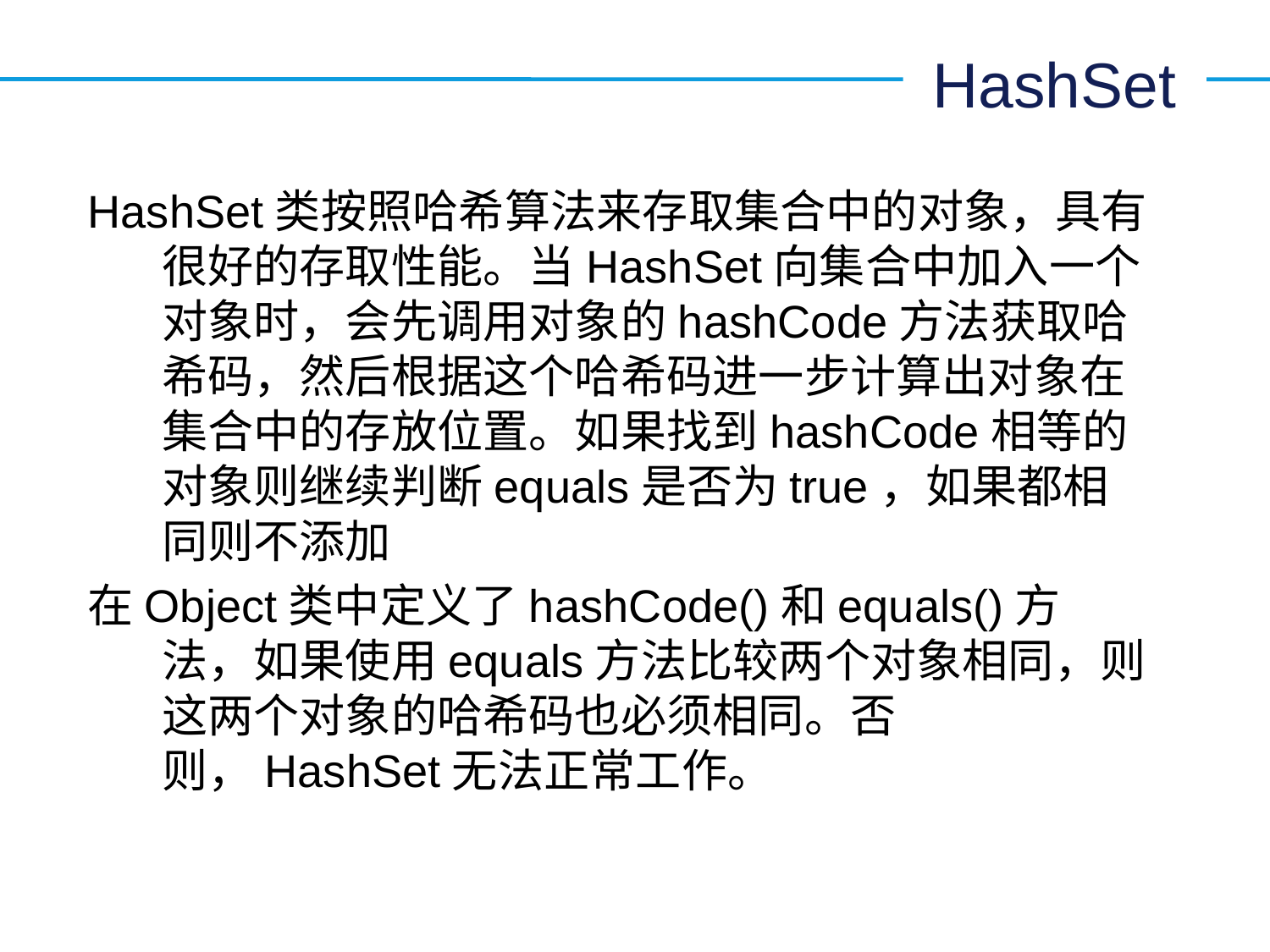

HashSet
HashSet类按照哈希算法来存取集合中的对象，具有很好的存取性能。当HashSet向集合中加入一个对象时，会先调用对象的hashCode方法获取哈希码，然后根据这个哈希码进一步计算出对象在集合中的存放位置。如果找到hashCode相等的对象则继续判断equals是否为true，如果都相同则不添加
在Object类中定义了hashCode()和equals()方法，如果使用equals方法比较两个对象相同，则这两个对象的哈希码也必须相同。否则，HashSet无法正常工作。